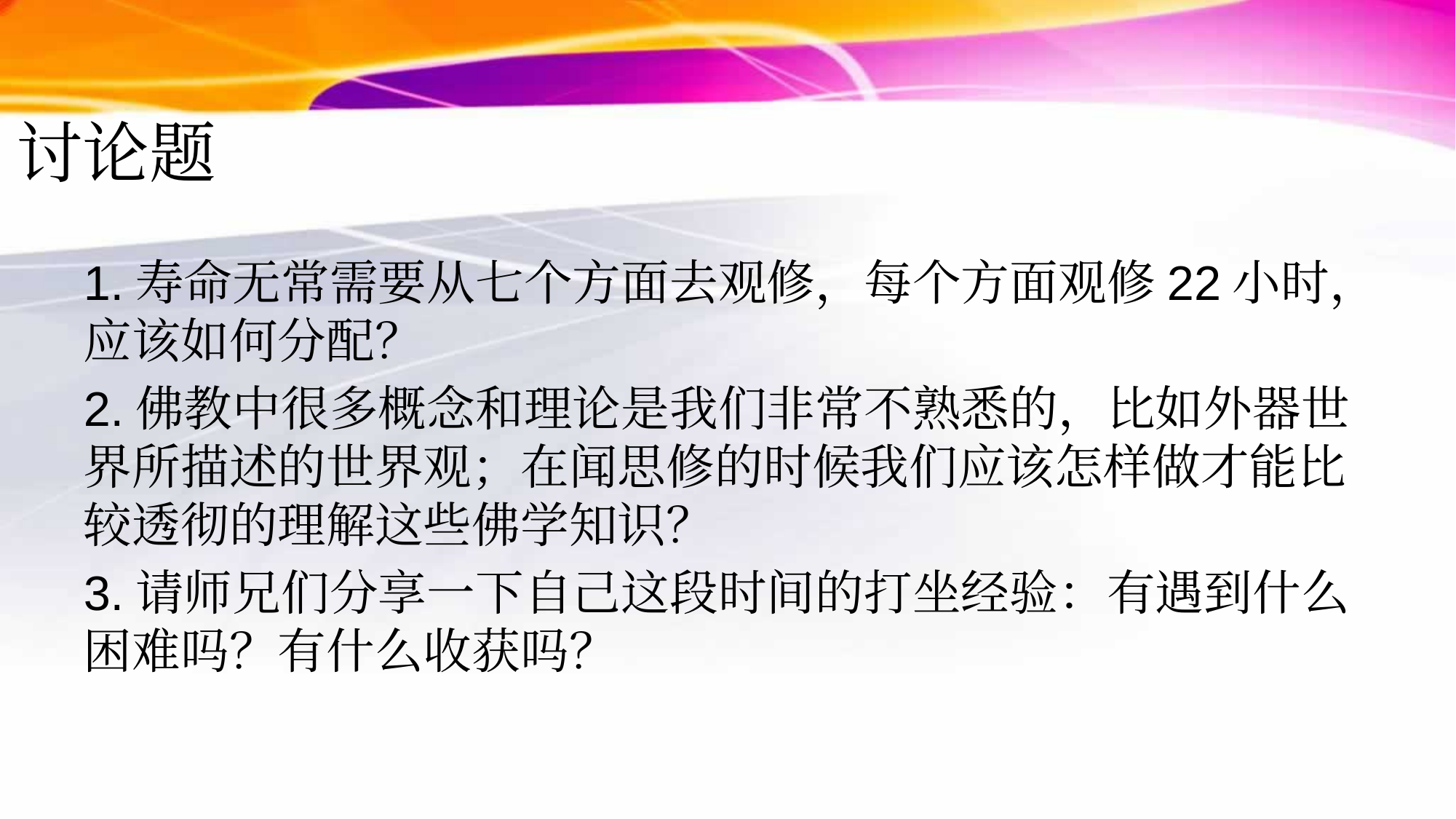

# 讨论题
1.寿命无常需要从七个方面去观修，每个方面观修22小时，应该如何分配？
2.佛教中很多概念和理论是我们非常不熟悉的，比如外器世界所描述的世界观；在闻思修的时候我们应该怎样做才能比较透彻的理解这些佛学知识？
3.请师兄们分享一下自己这段时间的打坐经验：有遇到什么困难吗？有什么收获吗？